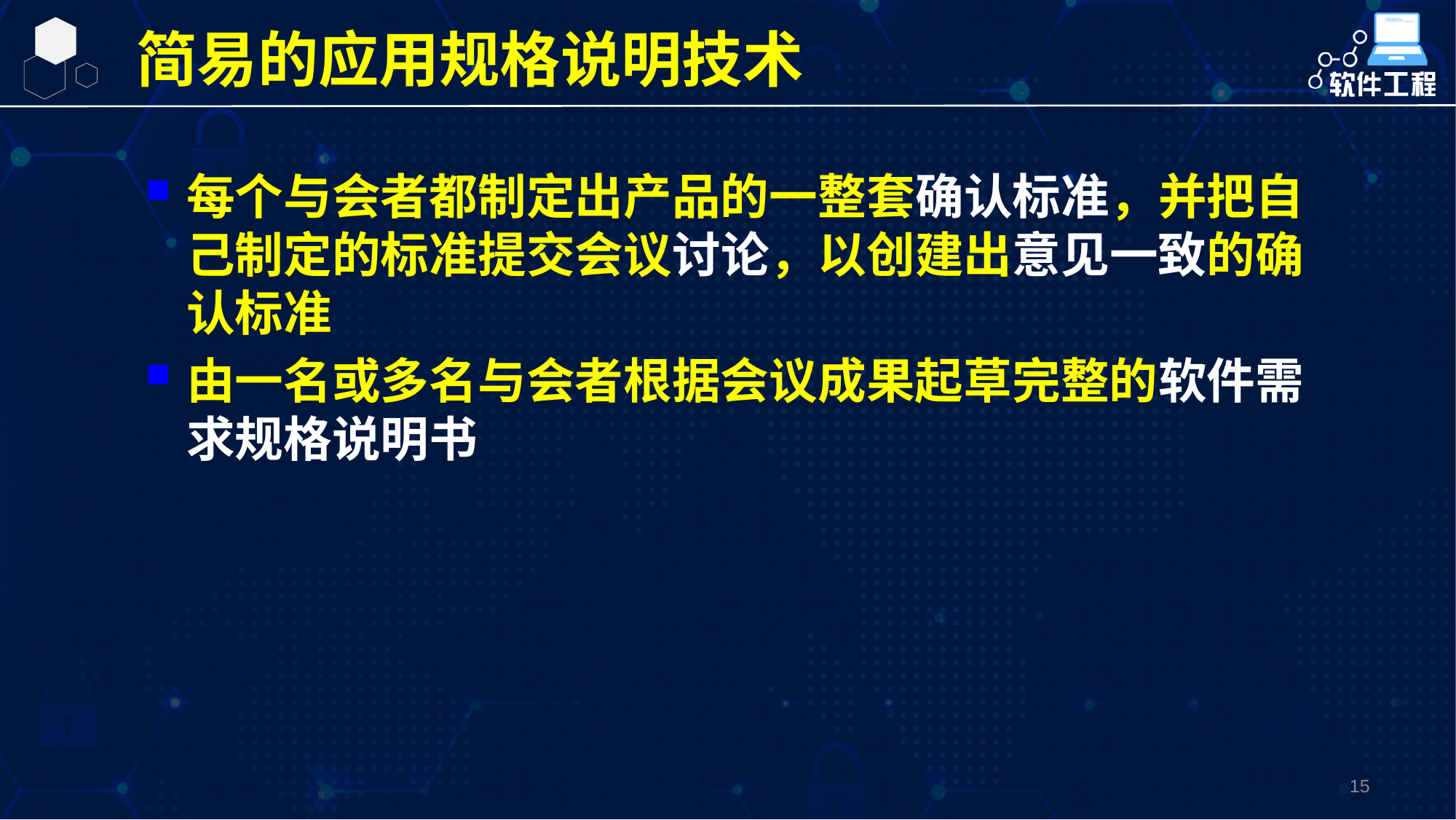

简易的应用规格说明技术
每个与会者都制定出产品的一整套确认标准，并把自己制定的标准提交会议讨论，以创建出意见一致的确认标准
由一名或多名与会者根据会议成果起草完整的软件需求规格说明书
15